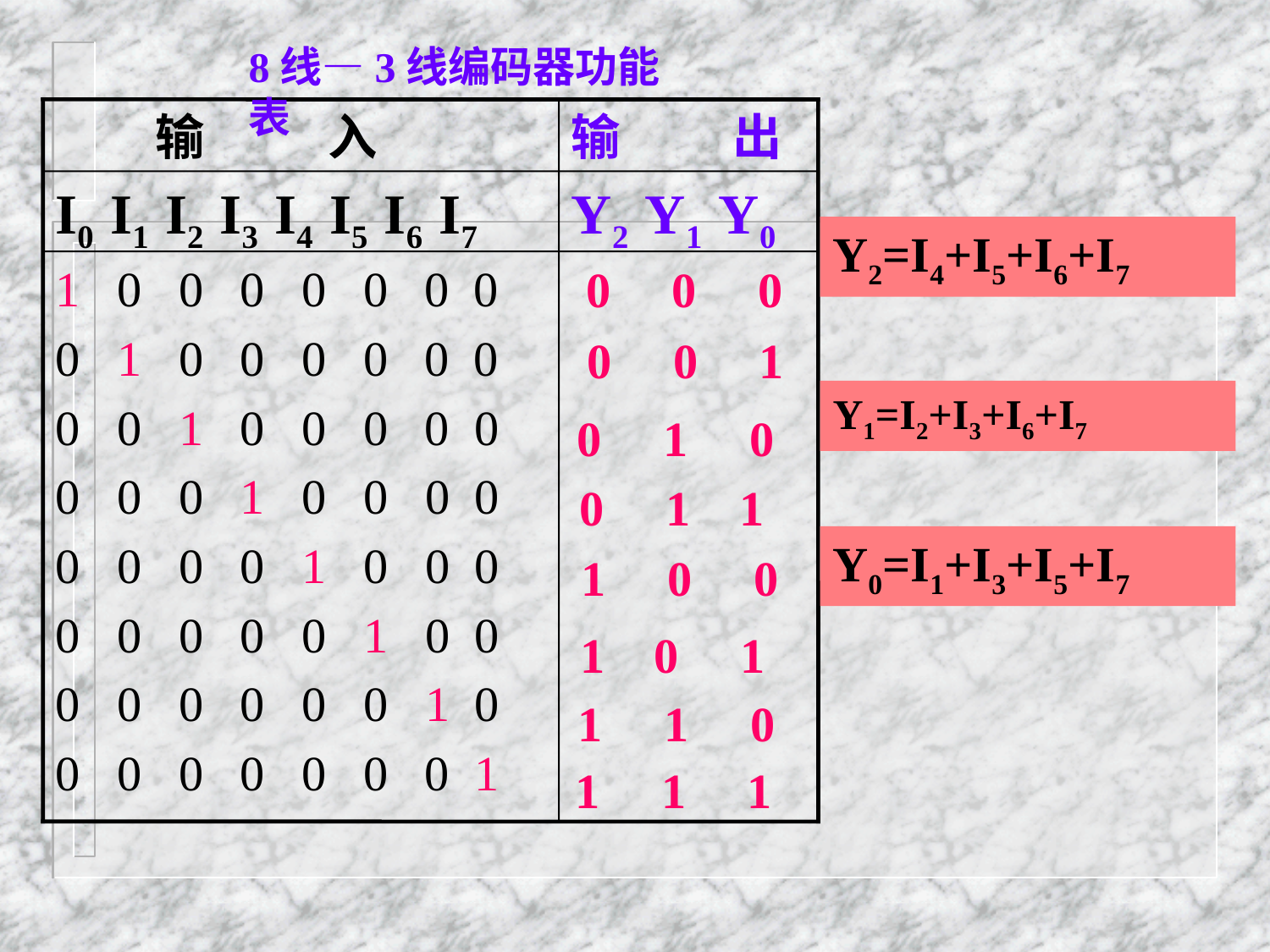

8线—3线编码器功能表
        输           入

输          出

I0  I1  I2  I3  I4  I5  I6  I7

Y2  Y1  Y0
1   0   0   0   0   0   0  0
0   1   0   0   0   0   0  0
0   0   1   0   0   0   0  0
0   0   0   1   0   0   0  0
0   0   0   0   1   0   0  0
0   0   0   0   0   1   0  0
0   0   0   0   0   0   1  0
0   0   0   0   0   0   0  1

Y2=I4+I5+I6+I7
0     0     0
0     0     1
Y1=I2+I3+I6+I7
 0     1     0
0     1    1
Y0=I1+I3+I5+I7
1     0     0
1    0     1
1     1     0
1     1     1